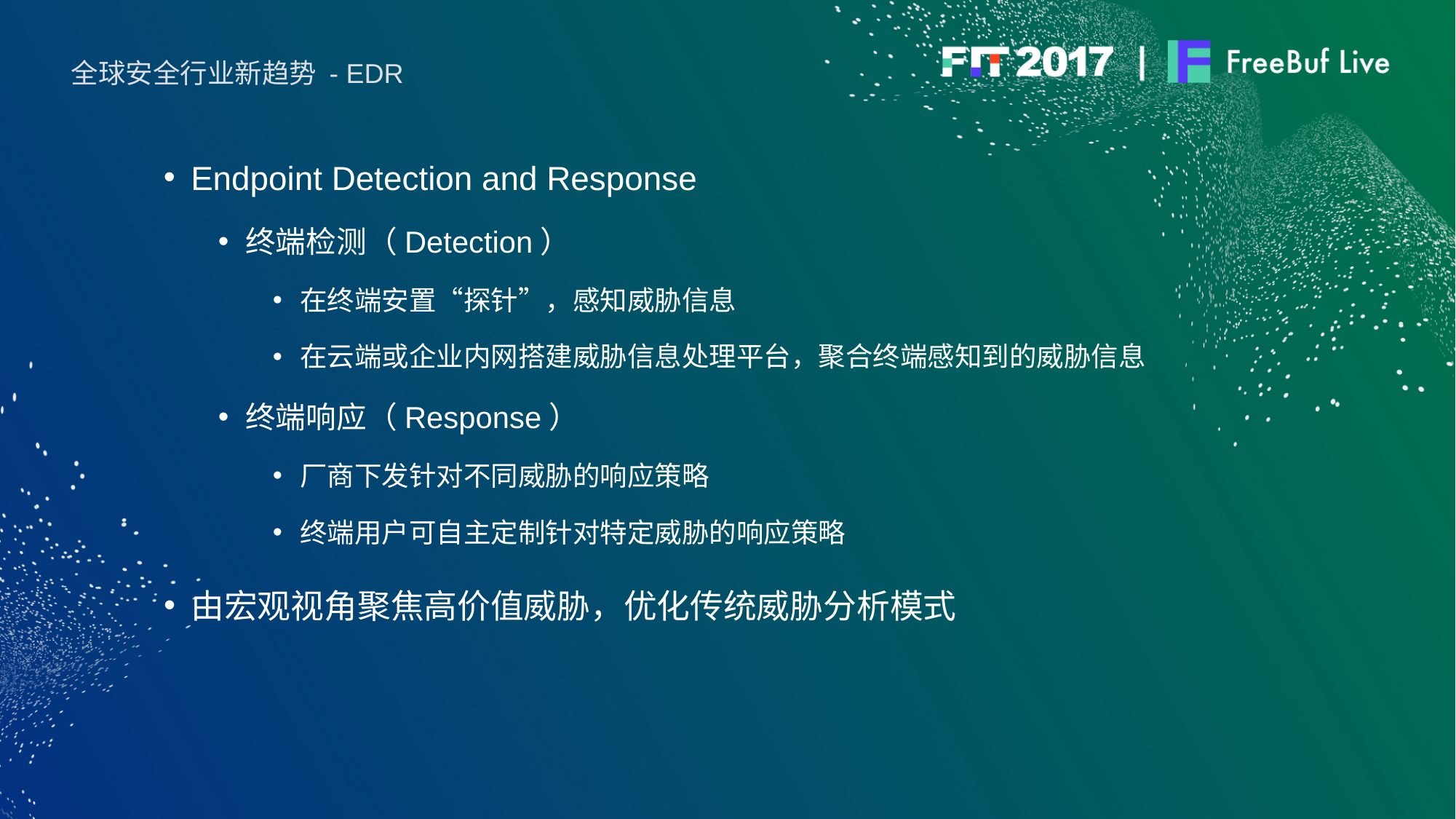

全球安全行业新趋势 - EDR
Endpoint Detection and Response
终端检测（Detection）
在终端安置“探针”，感知威胁信息
在云端或企业内网搭建威胁信息处理平台，聚合终端感知到的威胁信息
终端响应（Response）
厂商下发针对不同威胁的响应策略
终端用户可自主定制针对特定威胁的响应策略
由宏观视角聚焦高价值威胁，优化传统威胁分析模式